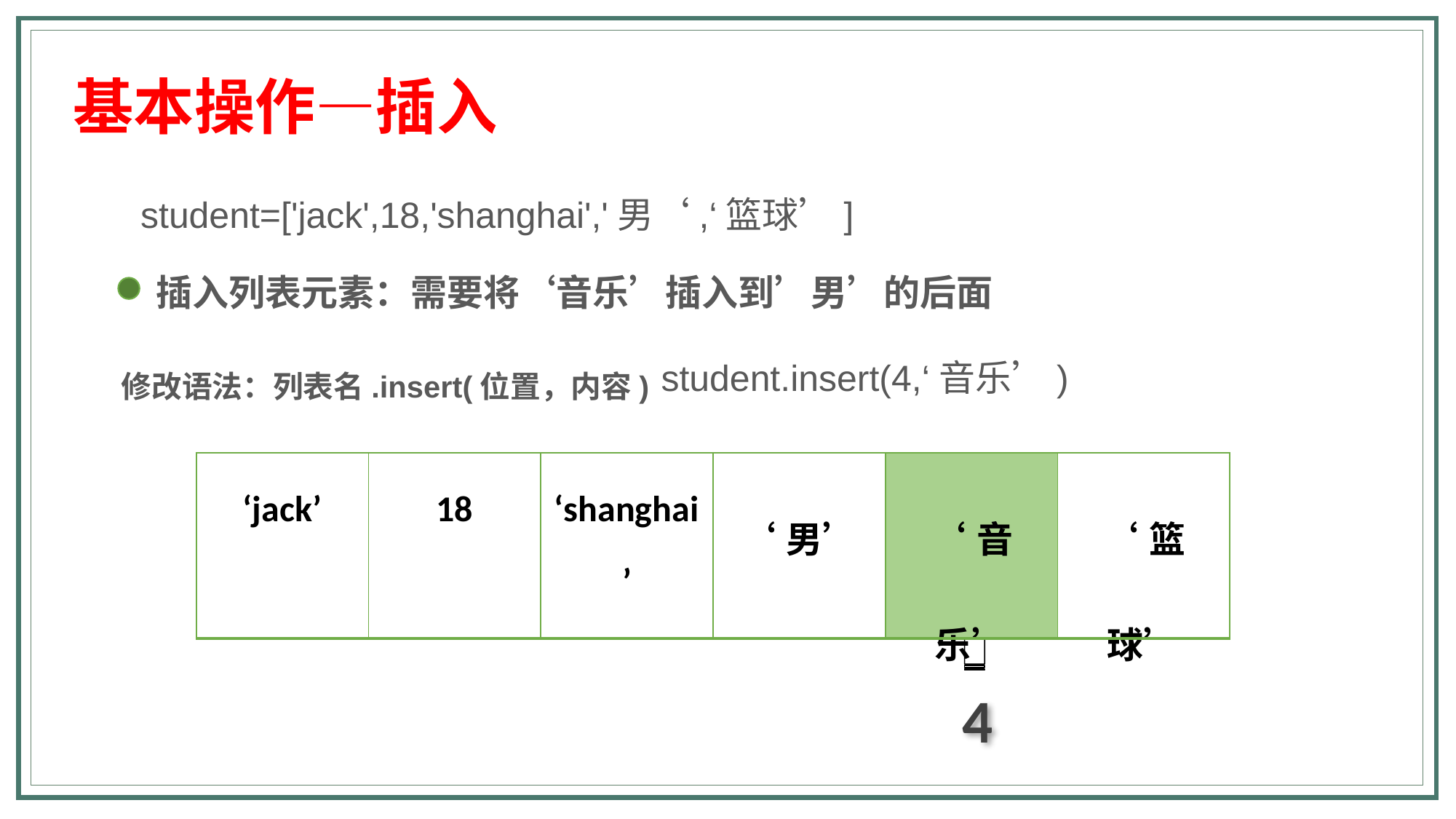

基本操作—插入
student=['jack',18,'shanghai','男‘,‘篮球’]
插入列表元素：需要将‘音乐’插入到’男’的后面

修改语法：列表名.insert(位置，内容)
student.insert(4,‘音乐’)
| ‘jack’ | 18 | ‘shanghai’ | ‘男’ | ‘音乐’ | ‘篮球’ |
| --- | --- | --- | --- | --- | --- |

4